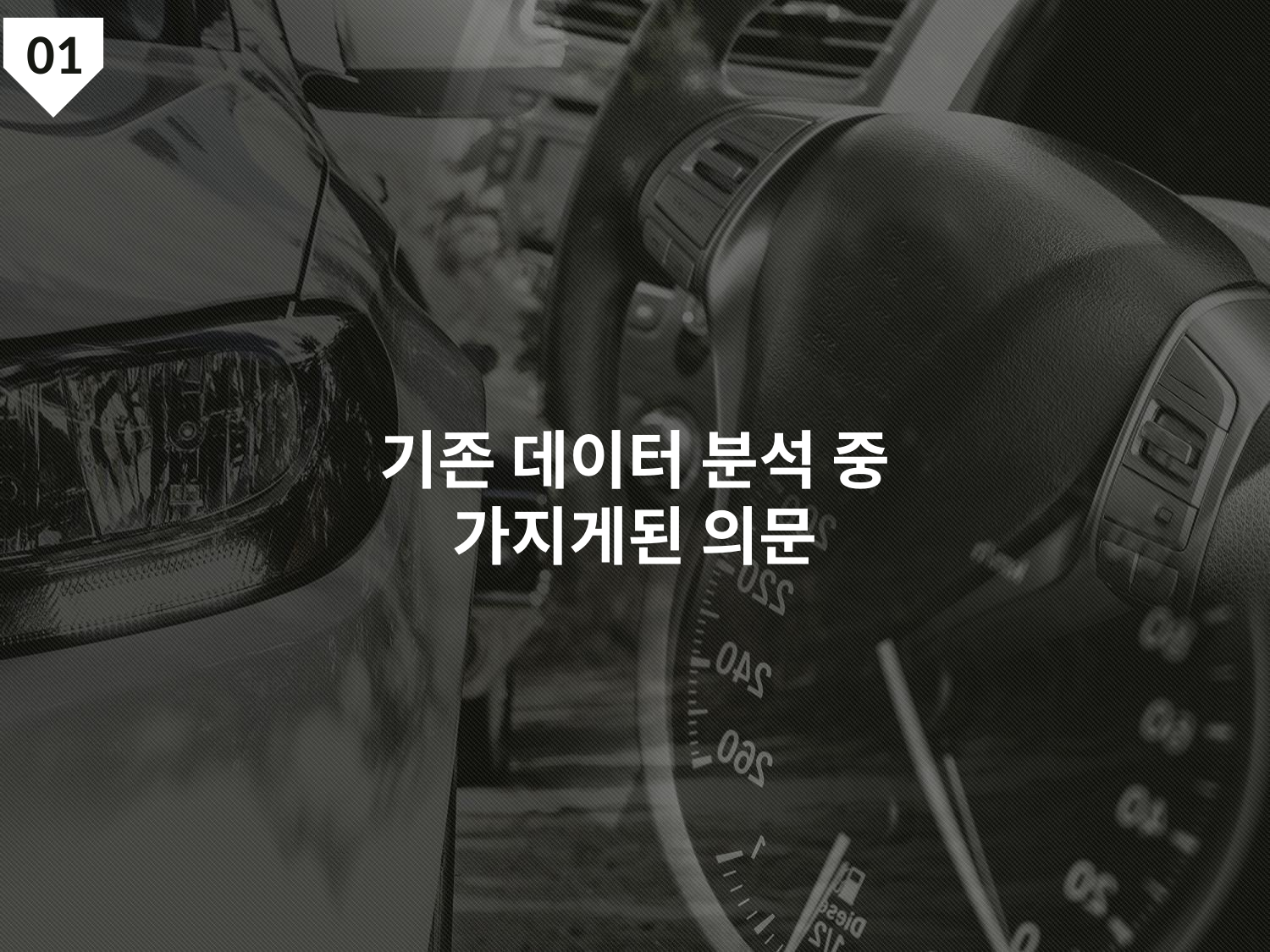

01

기존 데이터 분석 중 가지게된 의문